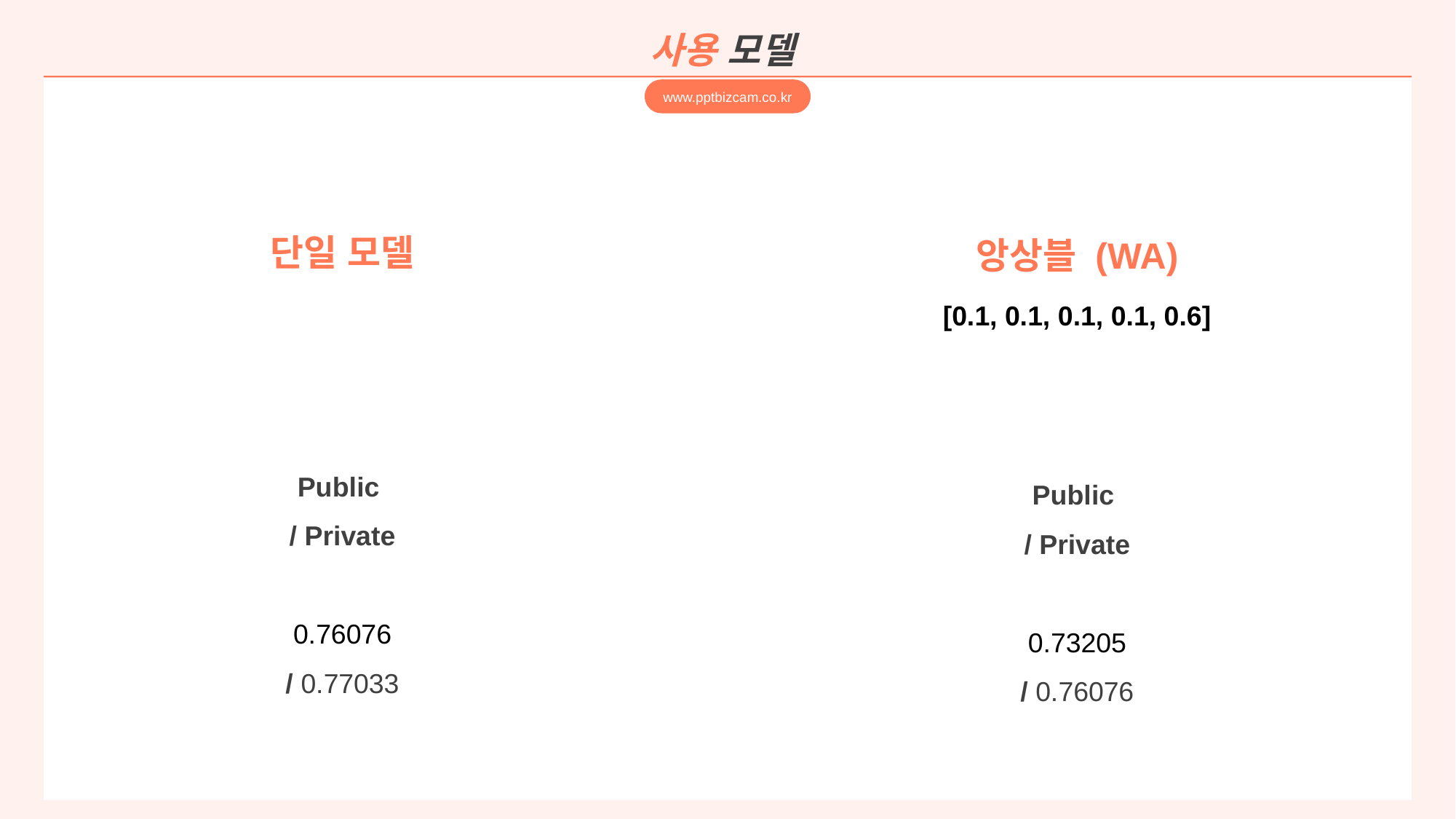

사용 모델
weights=[0.1, 0.1, 0.1, 0.1, 0.6]
www.pptbizcam.co.kr
단일 모델
앙상블 (WA)
[0.1, 0.1, 0.1, 0.1, 0.6]

Public
/ Private

0.76076
/ 0.77033
Public
/ Private

0.73205
/ 0.76076